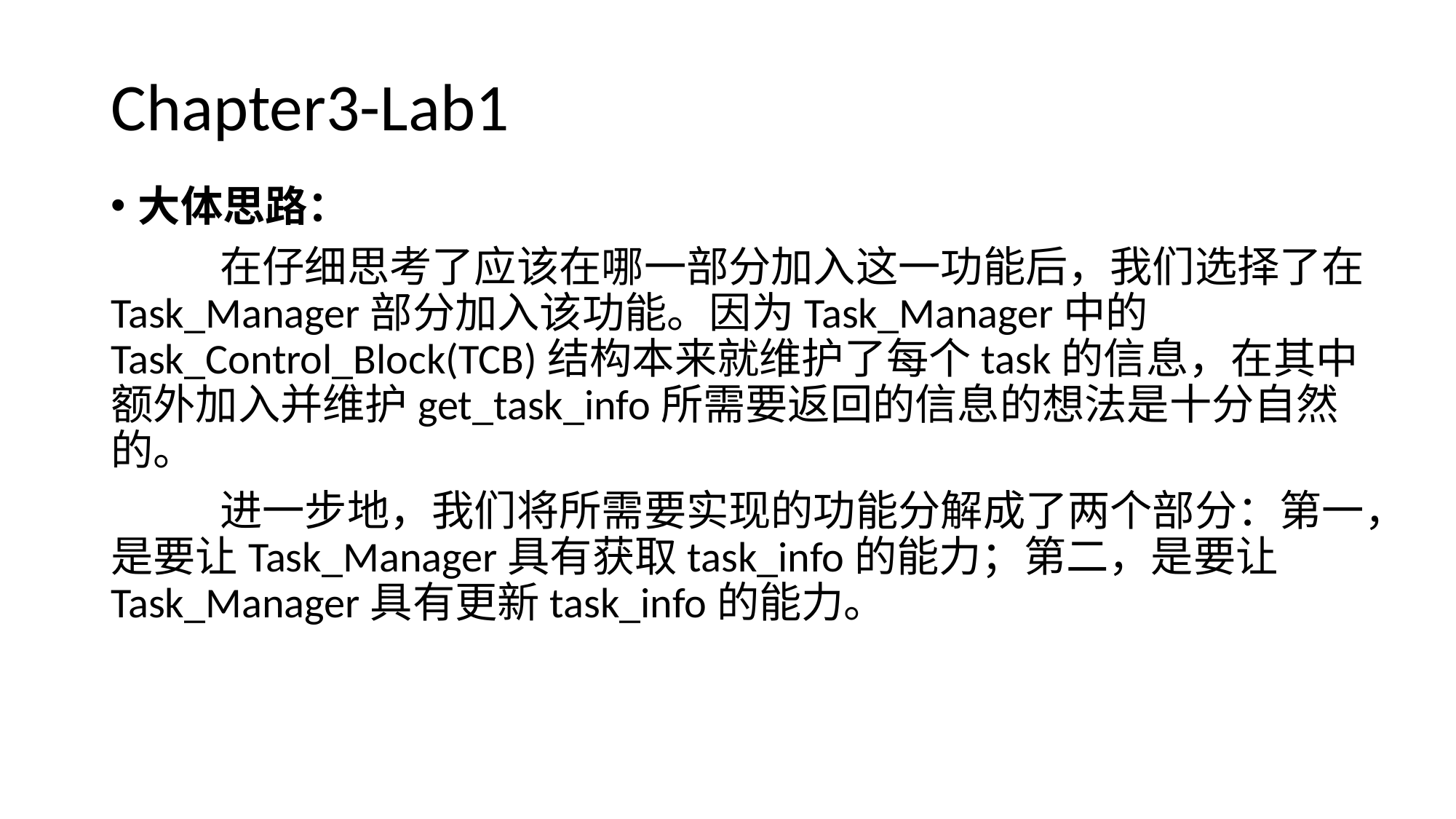

# Chapter3-Lab1
大体思路：
	在仔细思考了应该在哪一部分加入这一功能后，我们选择了在Task_Manager部分加入该功能。因为Task_Manager中的Task_Control_Block(TCB)结构本来就维护了每个task的信息，在其中额外加入并维护get_task_info所需要返回的信息的想法是十分自然的。
	进一步地，我们将所需要实现的功能分解成了两个部分：第一，是要让Task_Manager具有获取task_info的能力；第二，是要让Task_Manager具有更新task_info的能力。